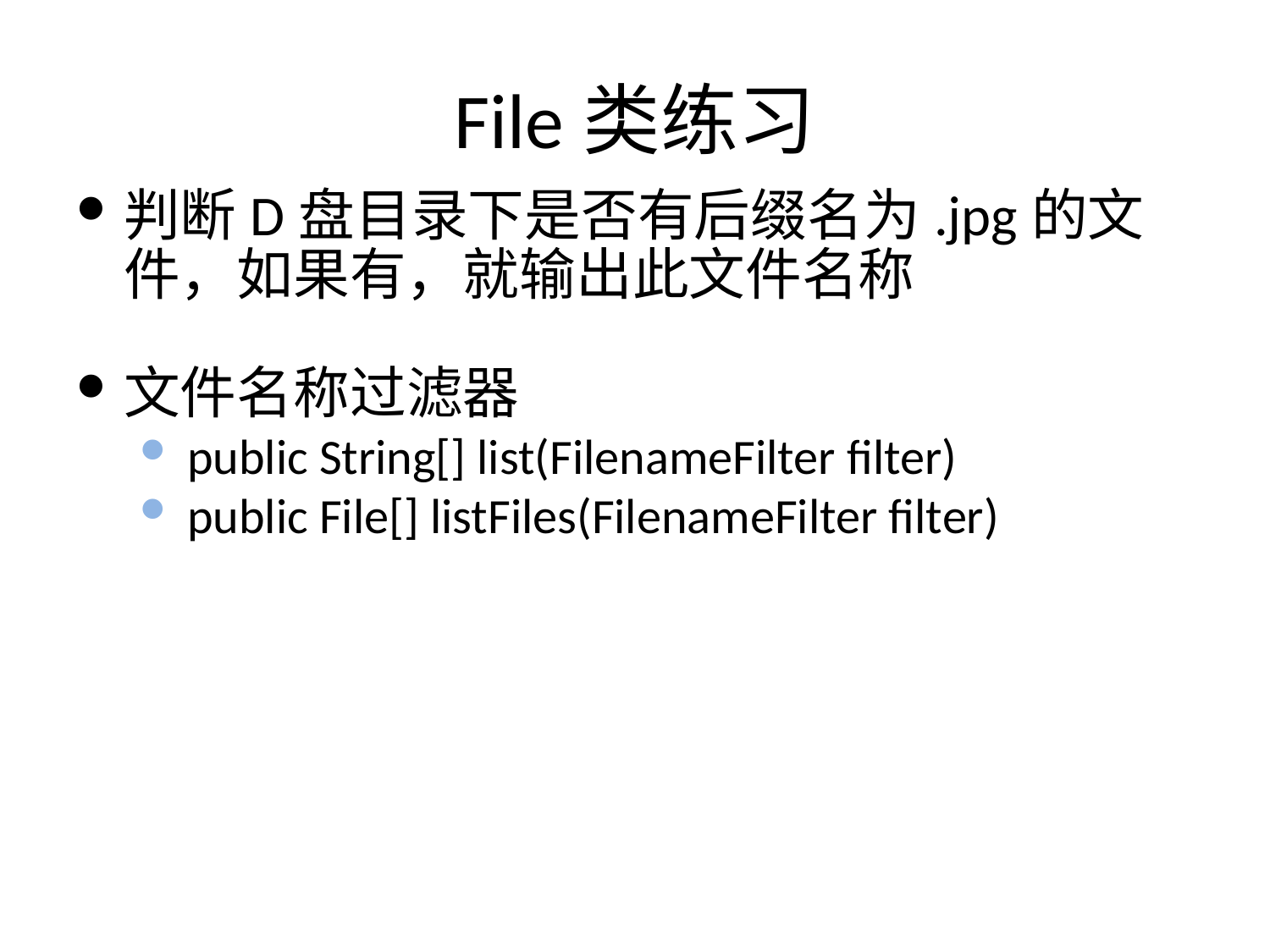

# File类练习
判断D盘目录下是否有后缀名为.jpg的文件，如果有，就输出此文件名称

文件名称过滤器
public String[] list(FilenameFilter filter)
public File[] listFiles(FilenameFilter filter)